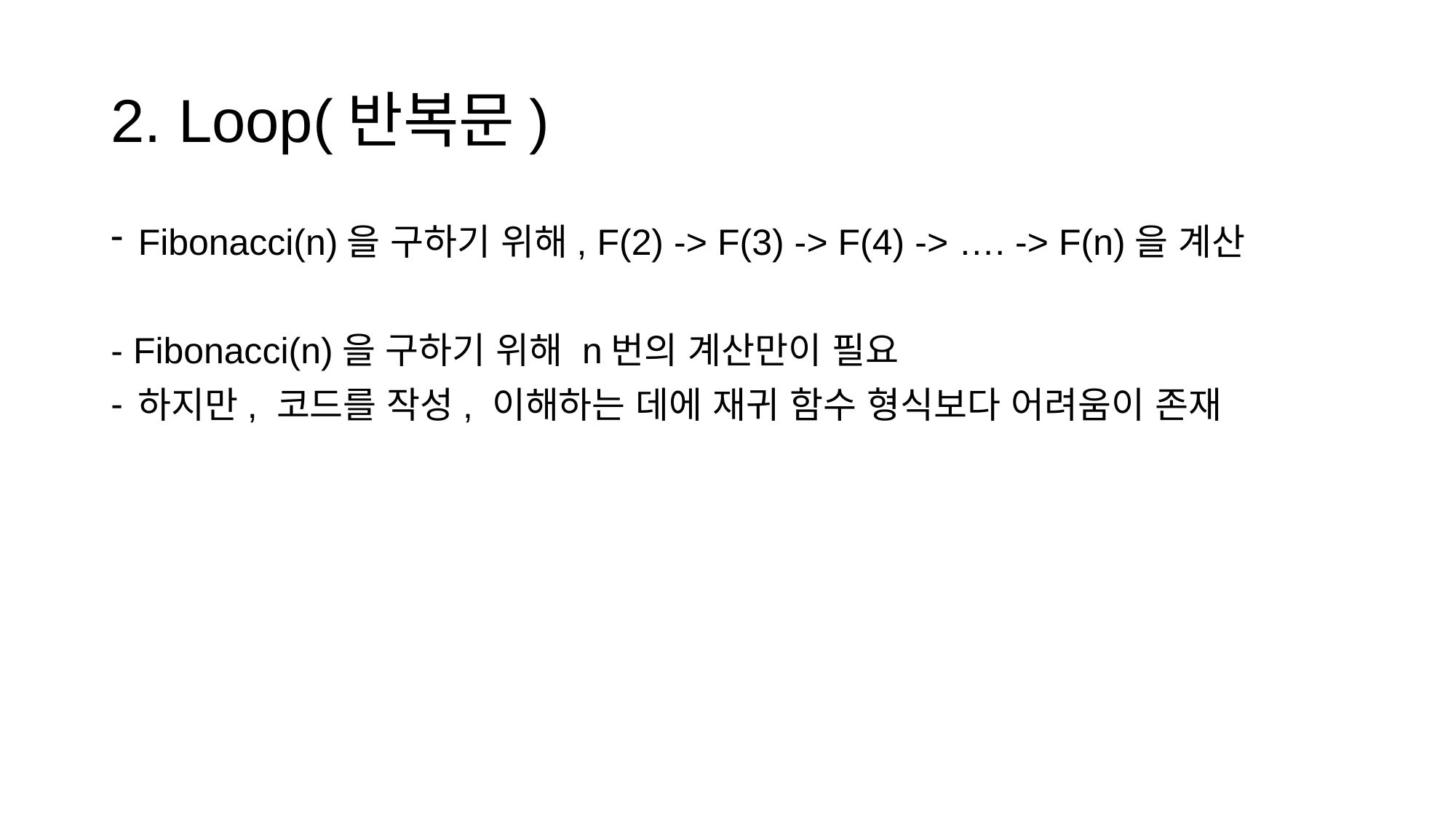

# 2. Loop(반복문)
Fibonacci(n)을 구하기 위해, F(2) -> F(3) -> F(4) -> …. -> F(n)을 계산

- Fibonacci(n)을 구하기 위해 n번의 계산만이 필요
하지만, 코드를 작성, 이해하는 데에 재귀 함수 형식보다 어려움이 존재